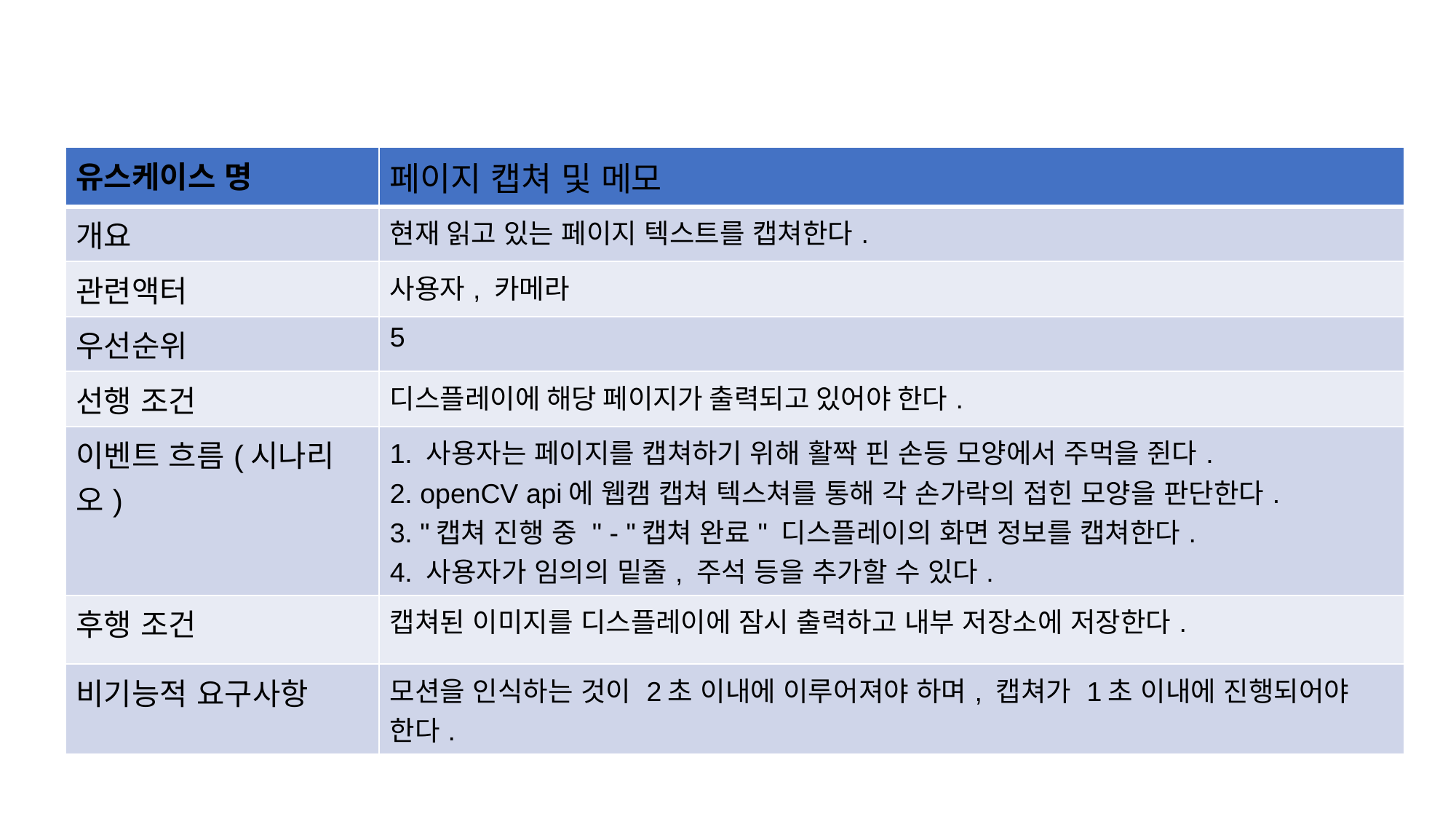

| 유스케이스 명 | 페이지 캡쳐 및 메모 |
| --- | --- |
| 개요 | 현재 읽고 있는 페이지 텍스트를 캡쳐한다. |
| 관련액터 | 사용자, 카메라 |
| 우선순위 | 5 |
| 선행 조건 | 디스플레이에 해당 페이지가 출력되고 있어야 한다. |
| 이벤트 흐름(시나리오) | 1. 사용자는 페이지를 캡쳐하기 위해 활짝 핀 손등 모양에서 주먹을 쥔다. 2. openCV api에 웹캠 캡쳐 텍스쳐를 통해 각 손가락의 접힌 모양을 판단한다. 3. "캡쳐 진행 중 " - "캡쳐 완료" 디스플레이의 화면 정보를 캡쳐한다. 4. 사용자가 임의의 밑줄, 주석 등을 추가할 수 있다. |
| 후행 조건 | 캡쳐된 이미지를 디스플레이에 잠시 출력하고 내부 저장소에 저장한다. |
| 비기능적 요구사항 | 모션을 인식하는 것이 2초 이내에 이루어져야 하며, 캡쳐가 1초 이내에 진행되어야 한다. |